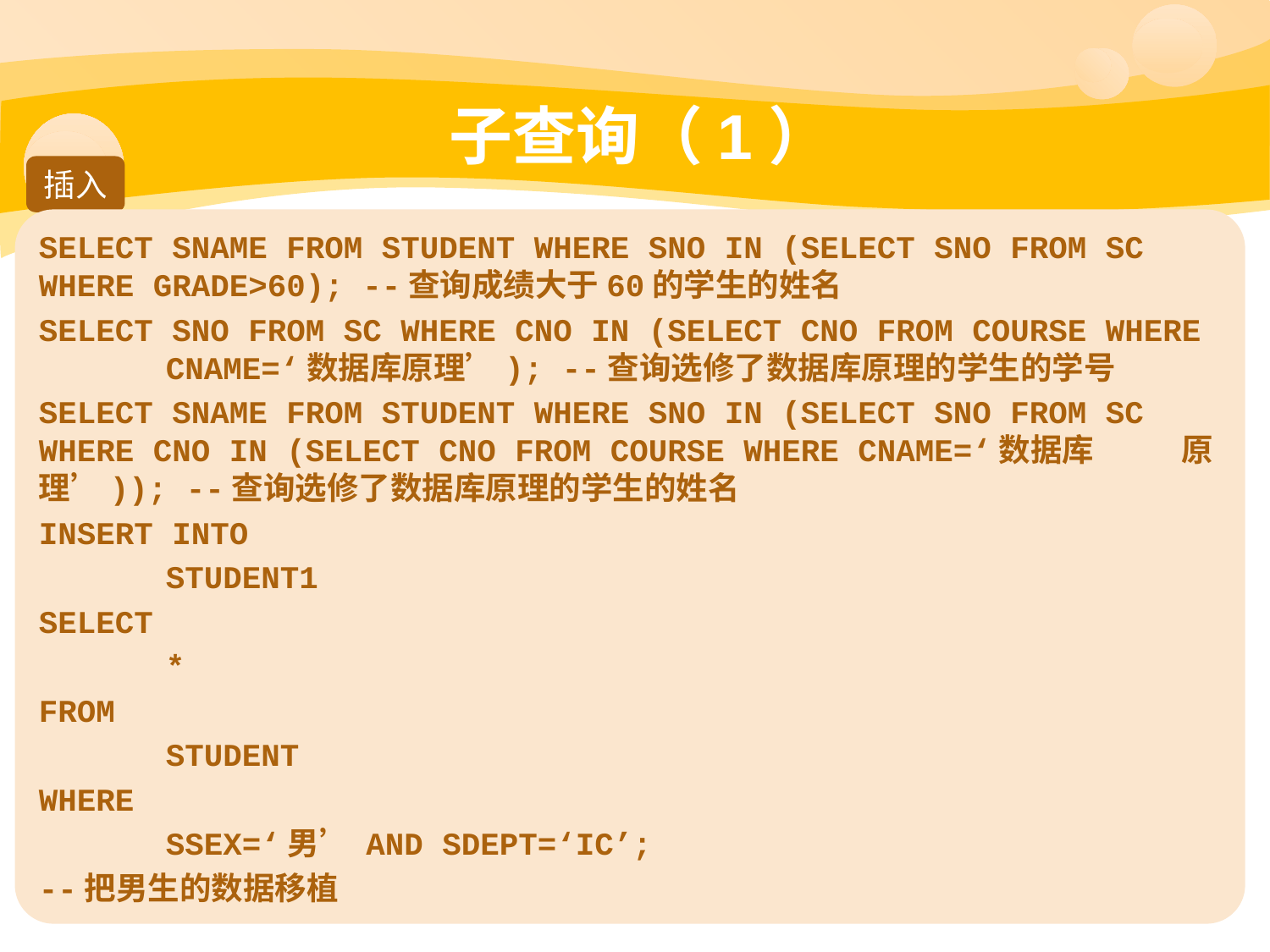

# 子查询（1）
插入
SELECT SNAME FROM STUDENT WHERE SNO IN (SELECT SNO FROM SC 	WHERE GRADE>60); --查询成绩大于60的学生的姓名
SELECT SNO FROM SC WHERE CNO IN (SELECT CNO FROM COURSE WHERE 	CNAME=‘数据库原理’); --查询选修了数据库原理的学生的学号
SELECT SNAME FROM STUDENT WHERE SNO IN (SELECT SNO FROM SC 	WHERE CNO IN (SELECT CNO FROM COURSE WHERE CNAME=‘数据库	原理’)); --查询选修了数据库原理的学生的姓名
INSERT INTO
	STUDENT1
SELECT
	*
FROM
	STUDENT
WHERE
	SSEX=‘男’ AND SDEPT=‘IC’;
--把男生的数据移植